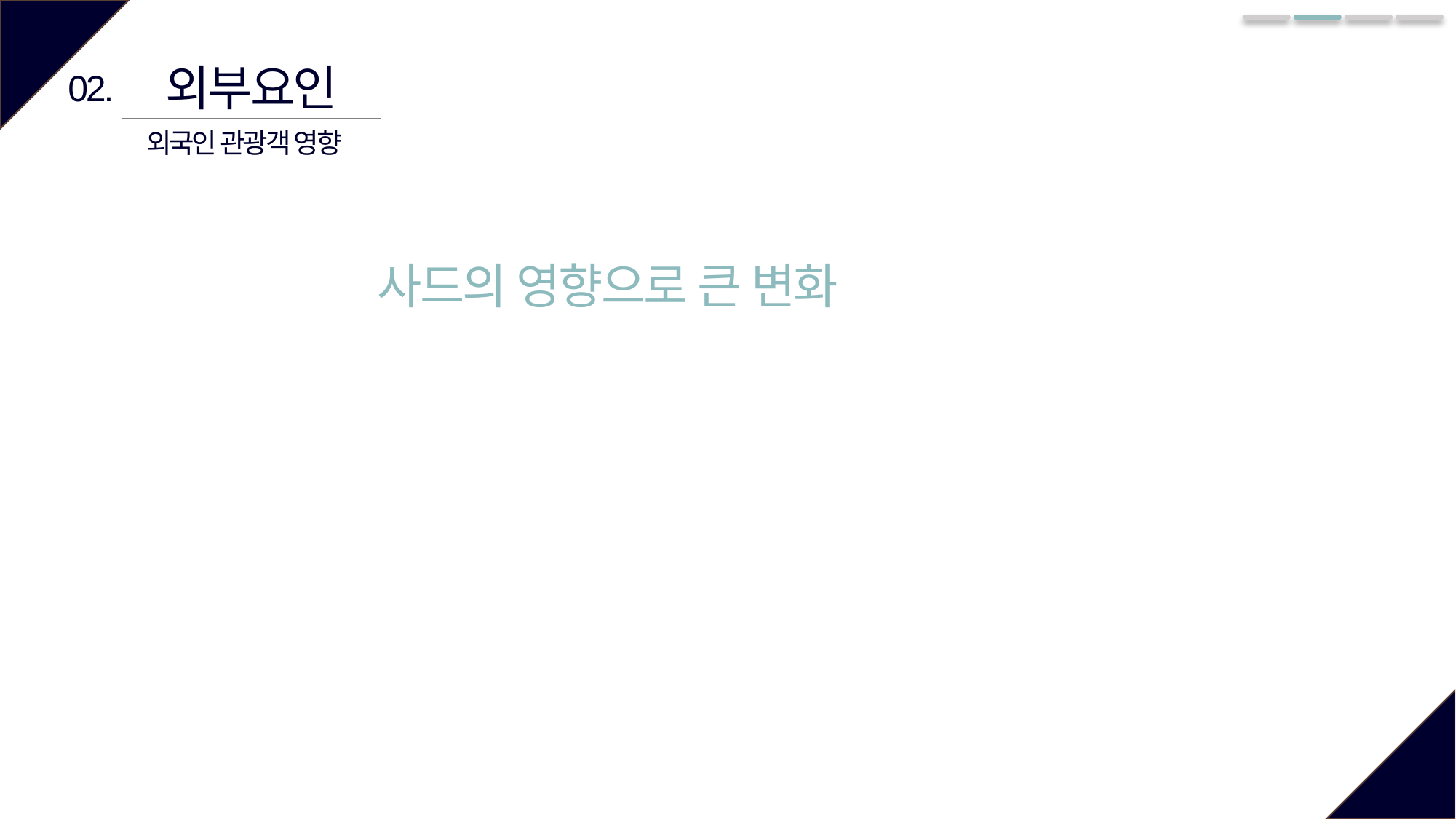

외부요인
02.
외국인 관광객 영향
사드의 영향으로 큰 변화